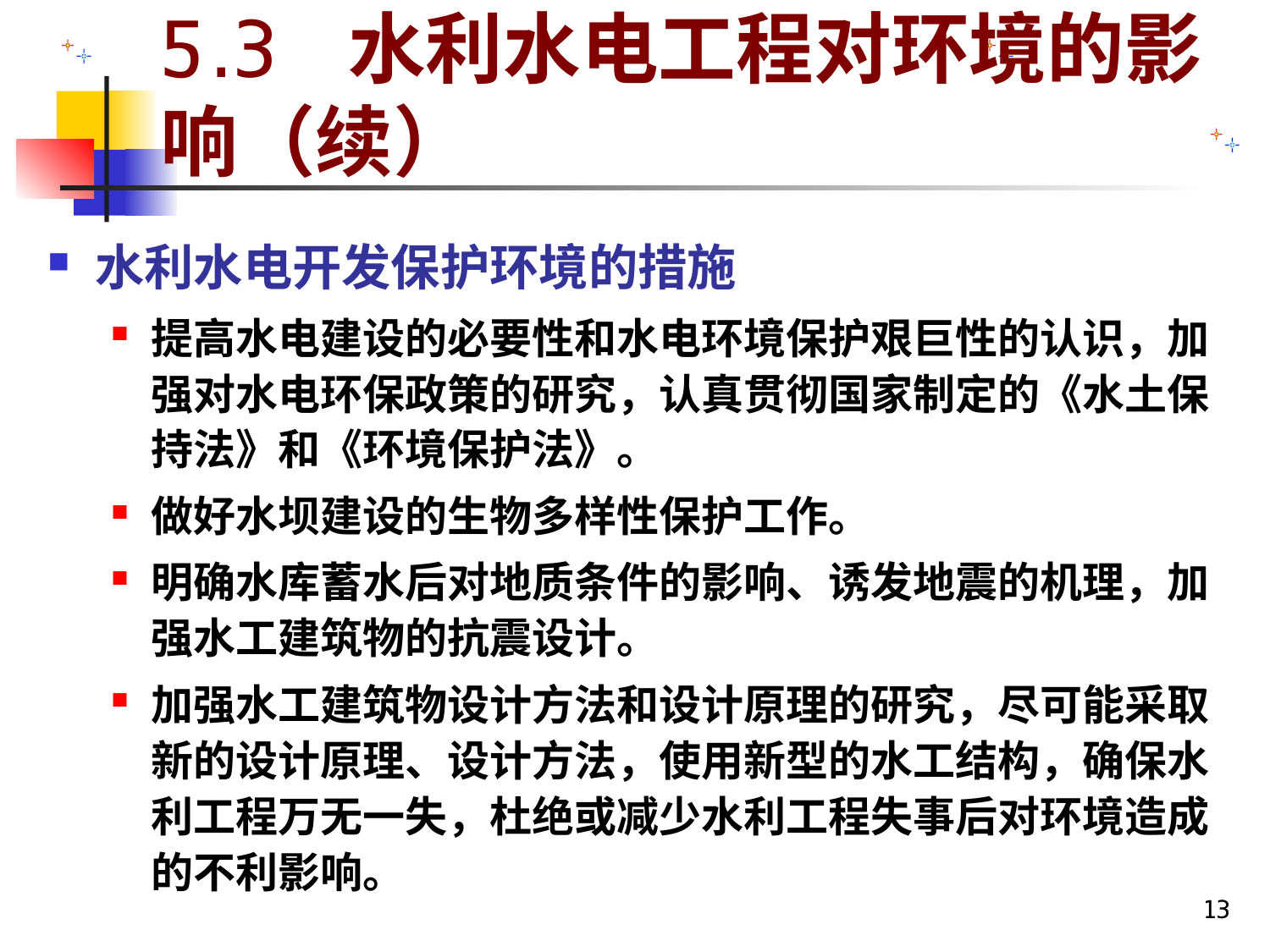

# 5.3  水利水电工程对环境的影响（续）
水利水电开发保护环境的措施
提高水电建设的必要性和水电环境保护艰巨性的认识，加强对水电环保政策的研究，认真贯彻国家制定的《水土保持法》和《环境保护法》。
做好水坝建设的生物多样性保护工作。
明确水库蓄水后对地质条件的影响、诱发地震的机理，加强水工建筑物的抗震设计。
加强水工建筑物设计方法和设计原理的研究，尽可能采取新的设计原理、设计方法，使用新型的水工结构，确保水利工程万无一失，杜绝或减少水利工程失事后对环境造成的不利影响。
13